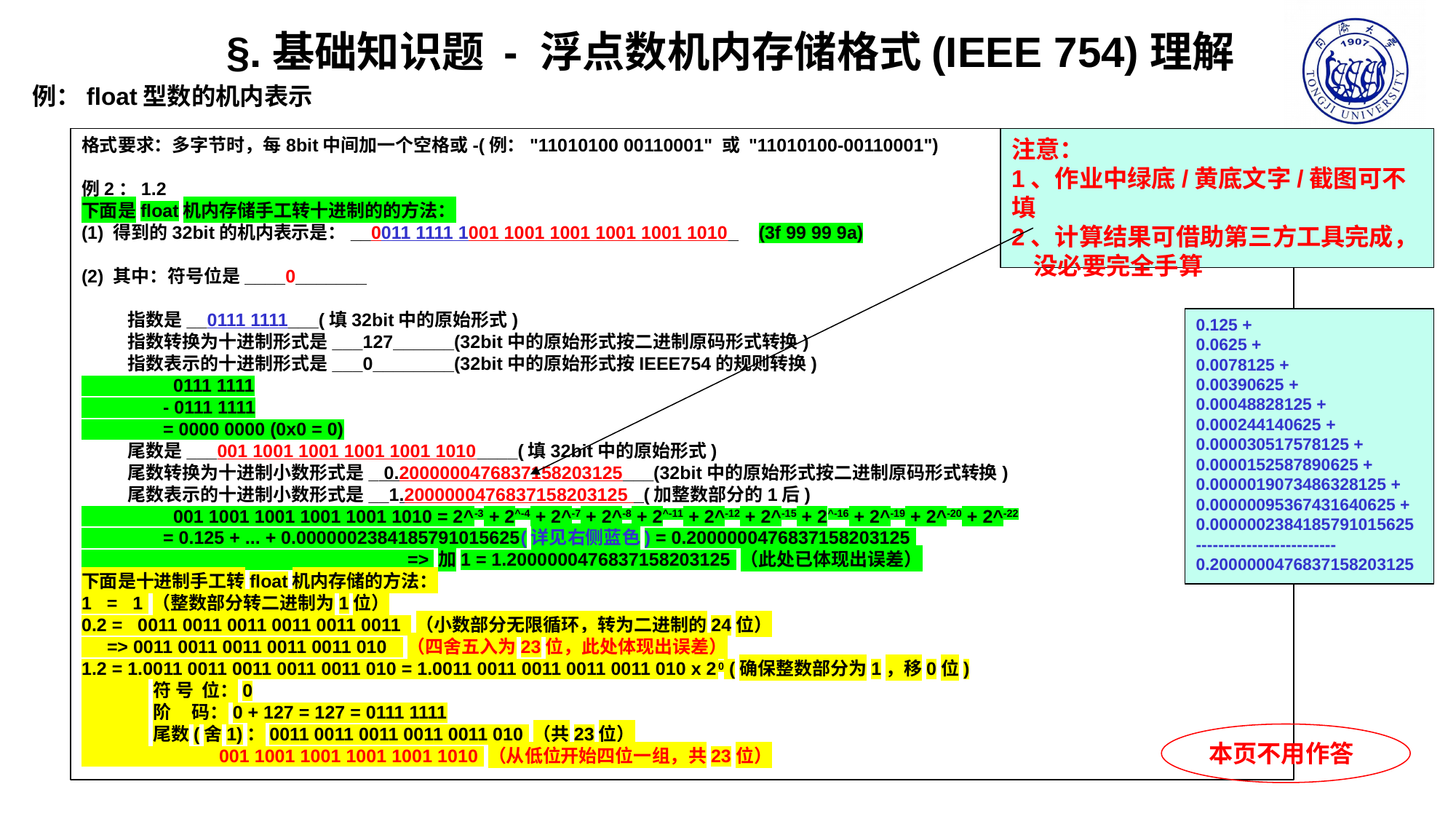

§.基础知识题 - 浮点数机内存储格式(IEEE 754)理解
例：float型数的机内表示
格式要求：多字节时，每8bit中间加一个空格或-(例："11010100 00110001" 或 "11010100-00110001")

例2：1.2
下面是float机内存储手工转十进制的的方法：
(1) 得到的32bit的机内表示是：__0011 1111 1001 1001 1001 1001 1001 1010_    (3f 99 99 9a)

(2) 其中：符号位是____0_______

          指数是__0111 1111___(填32bit中的原始形式)
          指数转换为十进制形式是___127______(32bit中的原始形式按二进制原码形式转换)
          指数表示的十进制形式是___0________(32bit中的原始形式按IEEE754的规则转换)
                  0111 1111
                - 0111 1111
                = 0000 0000 (0x0 = 0)
          尾数是___001 1001 1001 1001 1001 1010____(填32bit中的原始形式)
          尾数转换为十进制小数形式是_ 0.2000000476837158203125___(32bit中的原始形式按二进制原码形式转换)
          尾数表示的十进制小数形式是__1.2000000476837158203125   (加整数部分的1后)
                  001 1001 1001 1001 1001 1010 = 2^-3 + 2^-4 + 2^-7 + 2^-8 + 2^-11 + 2^-12 + 2^-15 + 2^-16 + 2^-19 + 2^-20 + 2^-22
                = 0.125 + ... + 0.0000002384185791015625(详见右侧蓝色) = 0.2000000476837158203125
                                                                => 加1 = 1.2000000476837158203125 （此处已体现出误差）
下面是十进制手工转float机内存储的方法：
1   =   1 （整数部分转二进制为1位）
0.2 =   0011 0011 0011 0011 0011 0011  （小数部分无限循环，转为二进制的24位）
     => 0011 0011 0011 0011 0011 010   （四舍五入为23位，此处体现出误差）
1.2 = 1.0011 0011 0011 0011 0011 010 = 1.0011 0011 0011 0011 0011 010 x 20 (确保整数部分为1，移0位)
                符 号  位：0
                阶     码：0 + 127 = 127 = 0111 1111
                尾数(舍1)：0011 0011 0011 0011 0011 010 （共23位）
                           001 1001 1001 1001 1001 1010 （从低位开始四位一组，共23位）
注意：
1、作业中绿底/黄底文字/截图可不填
2、计算结果可借助第三方工具完成，
   没必要完全手算
0.125 +
0.0625 +
0.0078125 +
0.00390625 +
0.00048828125 +
0.000244140625 +
0.000030517578125 +
0.0000152587890625 +
0.0000019073486328125 +
0.00000095367431640625 +
0.0000002384185791015625
-------------------------
0.2000000476837158203125
本页不用作答